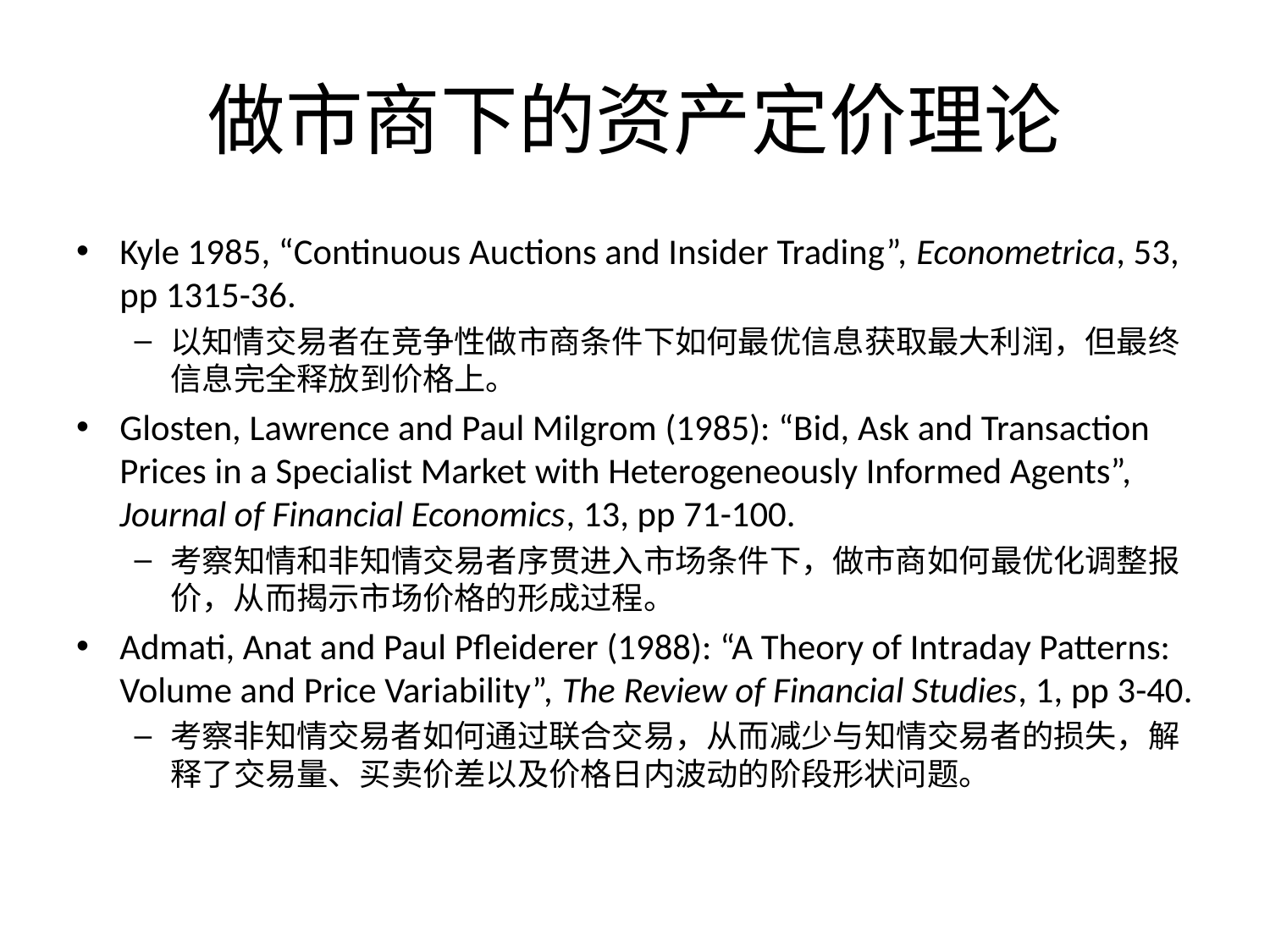

# 做市商下的资产定价理论
Kyle 1985, “Continuous Auctions and Insider Trading”, Econometrica, 53, pp 1315-36.
以知情交易者在竞争性做市商条件下如何最优信息获取最大利润，但最终信息完全释放到价格上。
Glosten, Lawrence and Paul Milgrom (1985): “Bid, Ask and Transaction Prices in a Specialist Market with Heterogeneously Informed Agents”, Journal of Financial Economics, 13, pp 71-100.
考察知情和非知情交易者序贯进入市场条件下，做市商如何最优化调整报价，从而揭示市场价格的形成过程。
Admati, Anat and Paul Pfleiderer (1988): “A Theory of Intraday Patterns: Volume and Price Variability”, The Review of Financial Studies, 1, pp 3-40.
考察非知情交易者如何通过联合交易，从而减少与知情交易者的损失，解释了交易量、买卖价差以及价格日内波动的阶段形状问题。